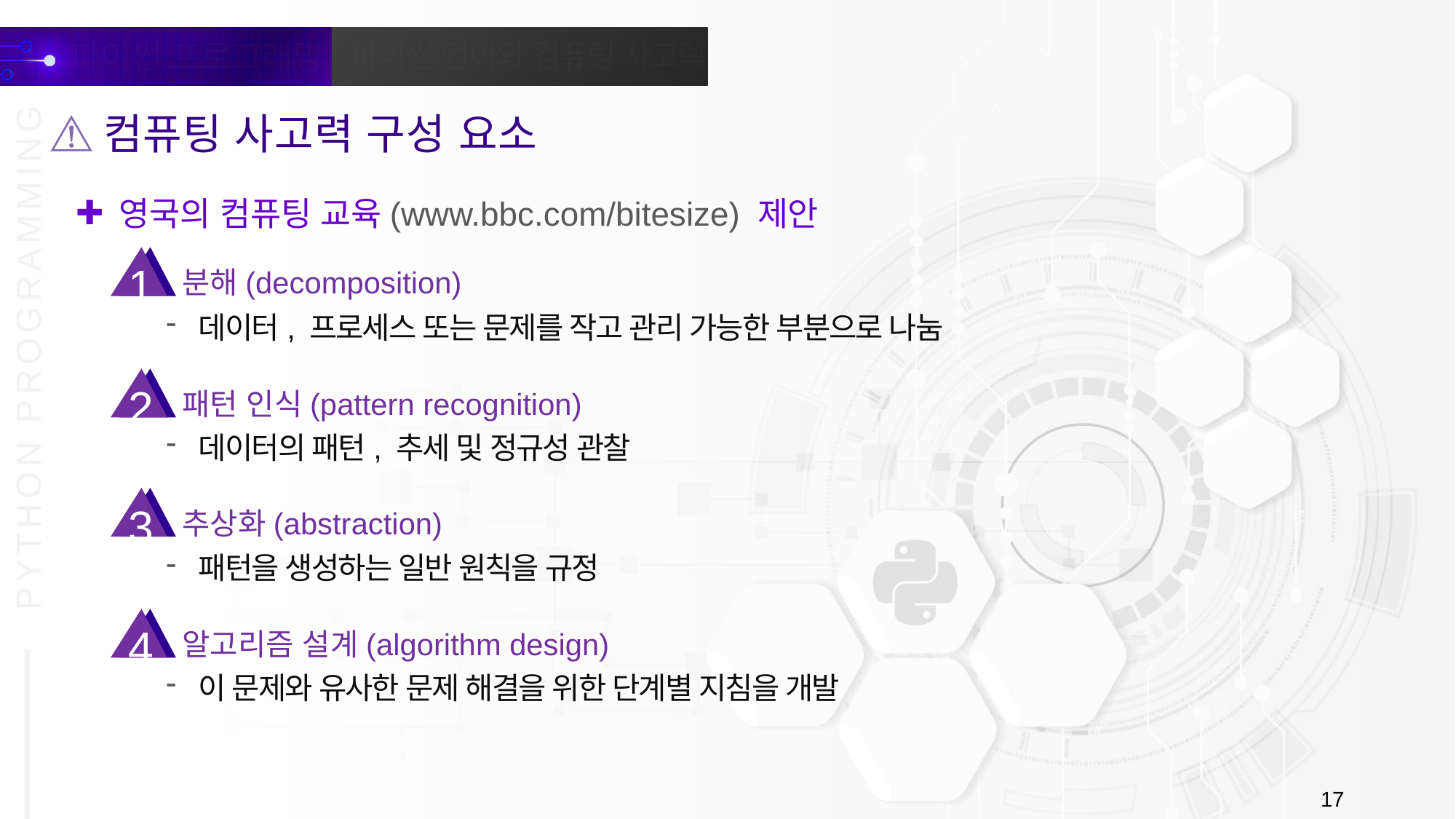

컴퓨팅 사고력 구성 요소
영국의 컴퓨팅 교육(www.bbc.com/bitesize) 제안

1
분해(decomposition)
데이터, 프로세스 또는 문제를 작고 관리 가능한 부분으로 나눔

2
패턴 인식(pattern recognition)
데이터의 패턴, 추세 및 정규성 관찰

3
추상화(abstraction)
패턴을 생성하는 일반 원칙을 규정

4
알고리즘 설계(algorithm design)
이 문제와 유사한 문제 해결을 위한 단계별 지침을 개발
17